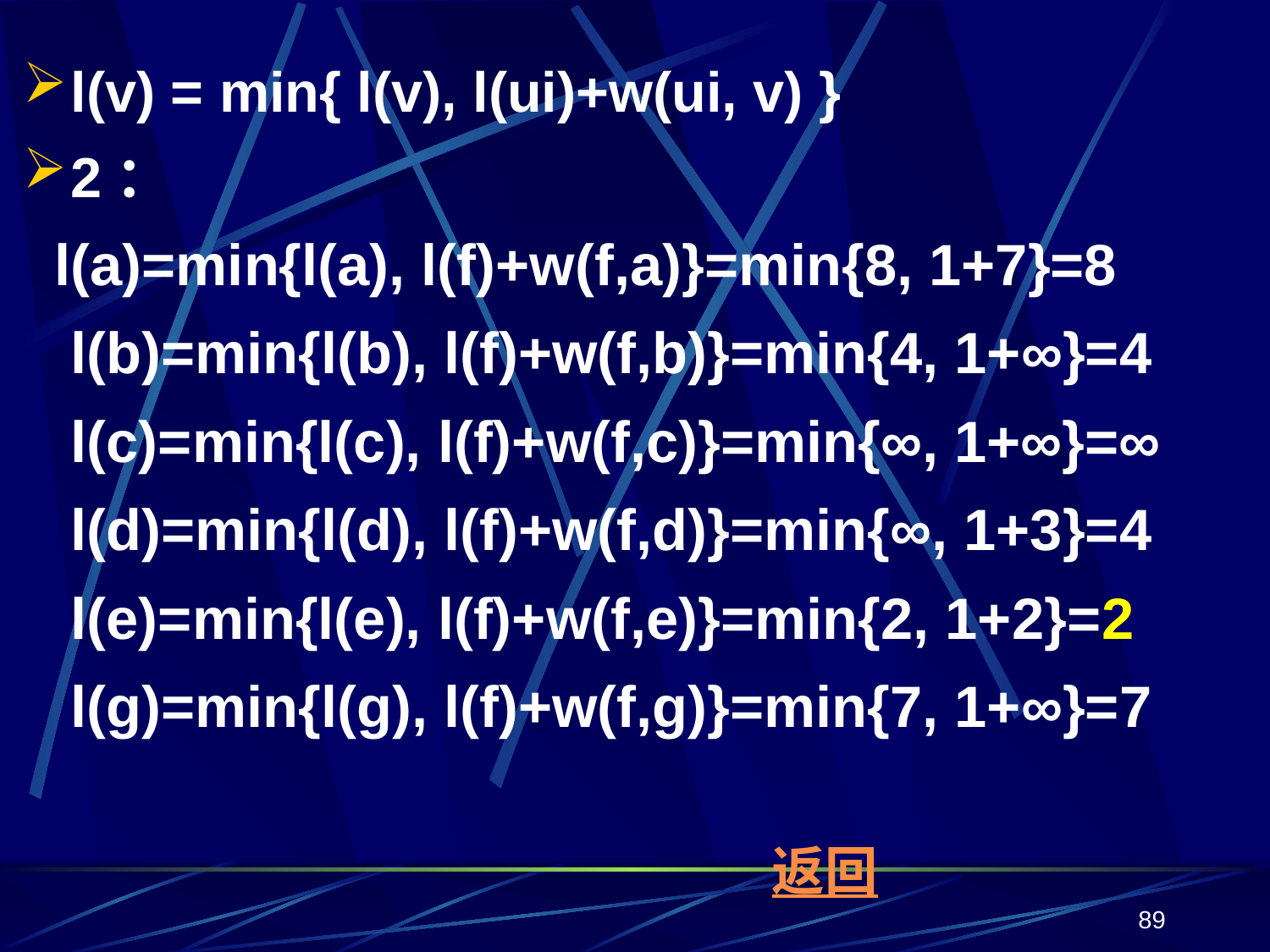

l(v) = min{ l(v), l(ui)+w(ui, v) }
2：
  l(a)=min{l(a), l(f)+w(f,a)}=min{8, 1+7}=8
	l(b)=min{l(b), l(f)+w(f,b)}=min{4, 1+∞}=4
	l(c)=min{l(c), l(f)+w(f,c)}=min{∞, 1+∞}=∞
	l(d)=min{l(d), l(f)+w(f,d)}=min{∞, 1+3}=4
	l(e)=min{l(e), l(f)+w(f,e)}=min{2, 1+2}=2
	l(g)=min{l(g), l(f)+w(f,g)}=min{7, 1+∞}=7

                                                             返回

89